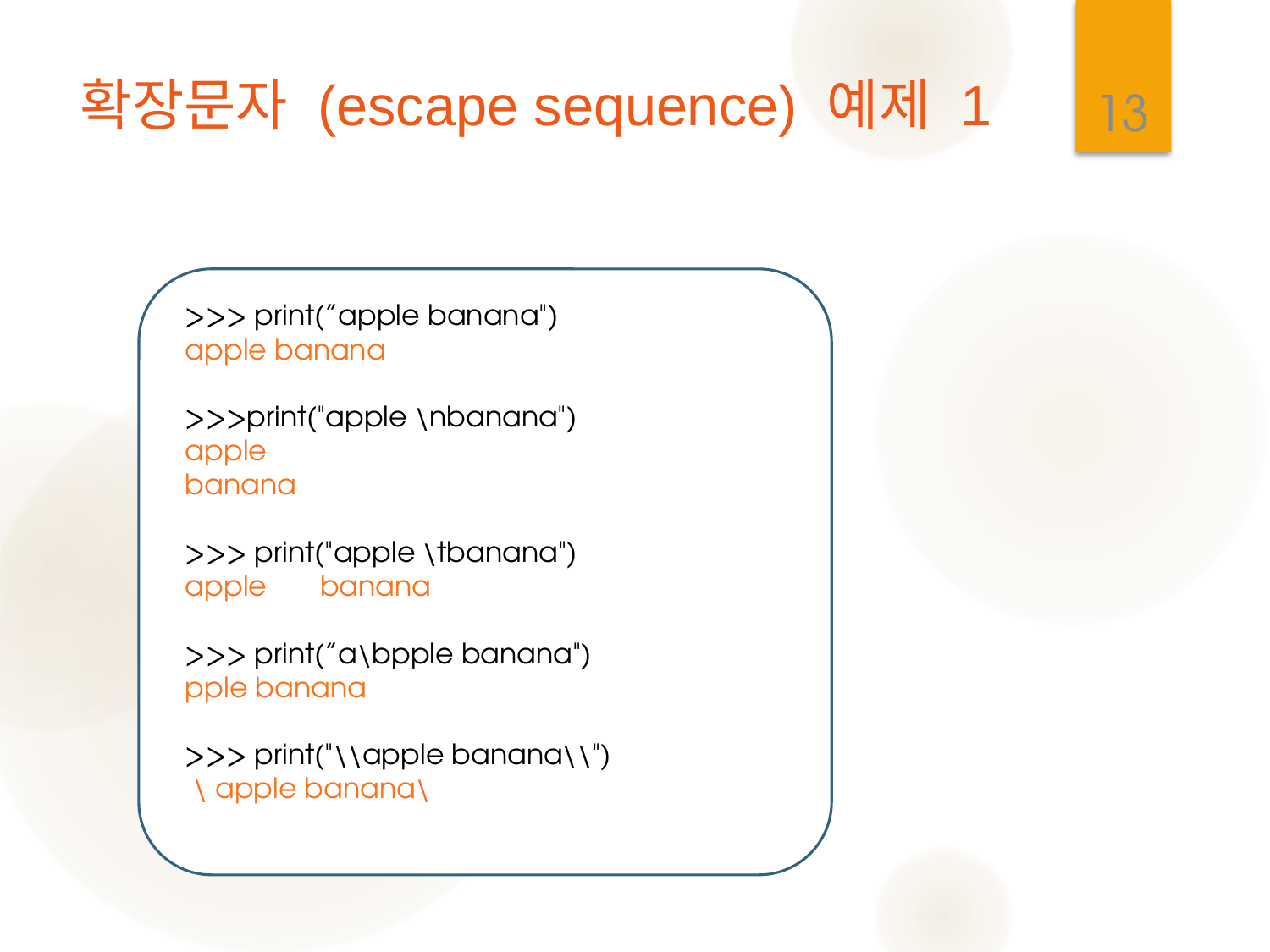

13
# 확장문자 (escape sequence) 예제 1

>>> print(”apple banana")
apple banana

>>>print("apple \nbanana")
apple
banana

>>> print("apple \tbanana")
apple 	 banana

>>> print(”a\bpple banana")
pple banana

>>> print("\\apple banana\\")
 \ apple banana\